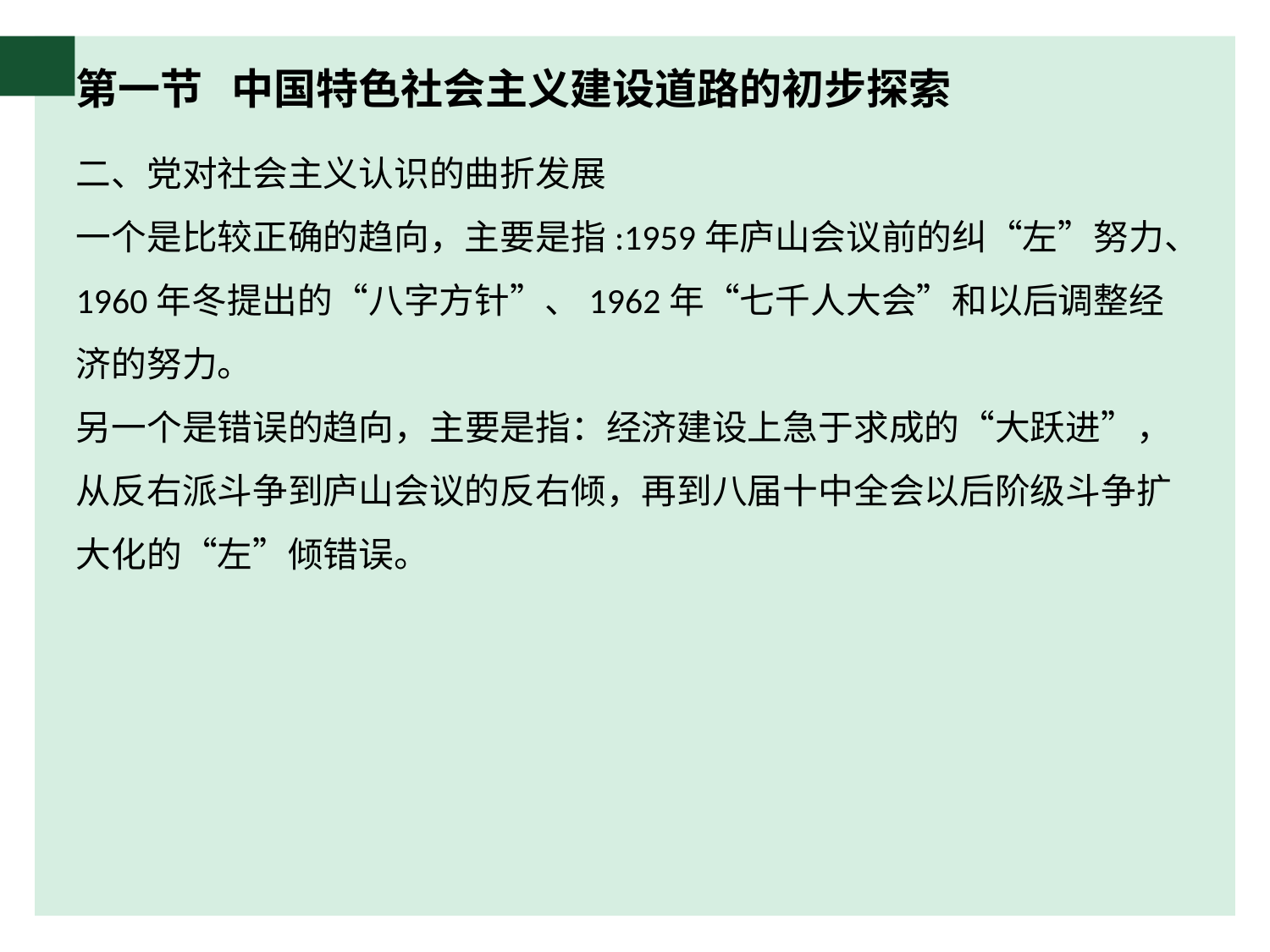

# 第一节   中国特色社会主义建设道路的初步探索
二、党对社会主义认识的曲折发展
一个是比较正确的趋向，主要是指:1959年庐山会议前的纠“左”努力、1960年冬提出的“八字方针”、1962年“七千人大会”和以后调整经济的努力。
另一个是错误的趋向，主要是指：经济建设上急于求成的“大跃进”，从反右派斗争到庐山会议的反右倾，再到八届十中全会以后阶级斗争扩大化的“左”倾错误。